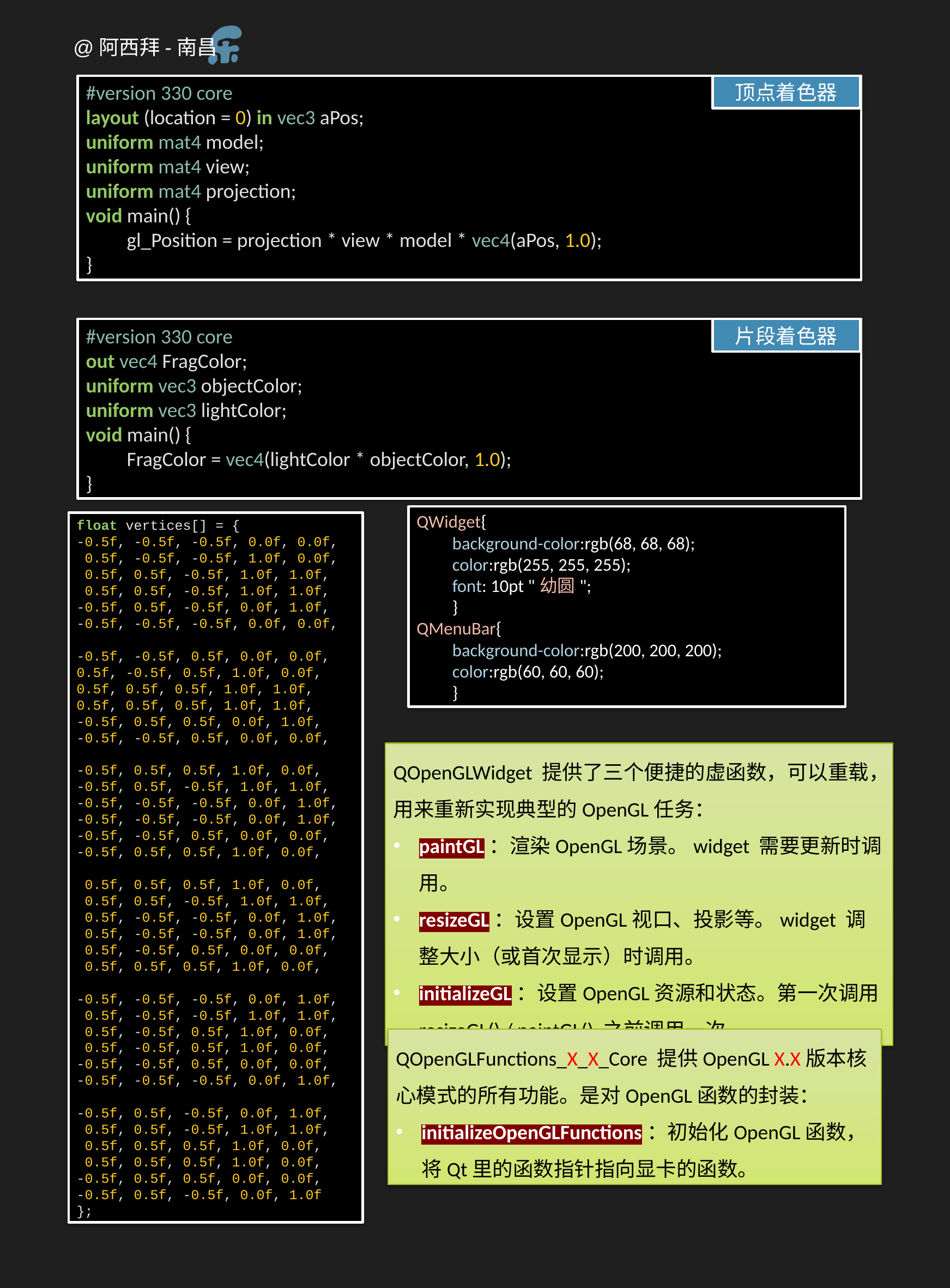

#version 330 core
layout (location = 0) in vec3 aPos;
uniform mat4 model;
uniform mat4 view;
uniform mat4 projection;
void main() {
gl_Position = projection * view * model * vec4(aPos, 1.0);
}
顶点着色器
#version 330 core
out vec4 FragColor;
uniform vec3 objectColor;
uniform vec3 lightColor;
void main() {
FragColor = vec4(lightColor * objectColor, 1.0);
}
片段着色器
QWidget{
background-color:rgb(68, 68, 68);
color:rgb(255, 255, 255);
font: 10pt "幼圆";
}
QMenuBar{
background-color:rgb(200, 200, 200);
color:rgb(60, 60, 60);
}
float vertices[] = {
-0.5f, -0.5f, -0.5f, 0.0f, 0.0f,
 0.5f, -0.5f, -0.5f, 1.0f, 0.0f,
 0.5f, 0.5f, -0.5f, 1.0f, 1.0f,
 0.5f, 0.5f, -0.5f, 1.0f, 1.0f,
-0.5f, 0.5f, -0.5f, 0.0f, 1.0f,
-0.5f, -0.5f, -0.5f, 0.0f, 0.0f,

-0.5f, -0.5f, 0.5f, 0.0f, 0.0f,
0.5f, -0.5f, 0.5f, 1.0f, 0.0f,
0.5f, 0.5f, 0.5f, 1.0f, 1.0f,
0.5f, 0.5f, 0.5f, 1.0f, 1.0f,
-0.5f, 0.5f, 0.5f, 0.0f, 1.0f,
-0.5f, -0.5f, 0.5f, 0.0f, 0.0f,

-0.5f, 0.5f, 0.5f, 1.0f, 0.0f,
-0.5f, 0.5f, -0.5f, 1.0f, 1.0f,
-0.5f, -0.5f, -0.5f, 0.0f, 1.0f,
-0.5f, -0.5f, -0.5f, 0.0f, 1.0f,
-0.5f, -0.5f, 0.5f, 0.0f, 0.0f,
-0.5f, 0.5f, 0.5f, 1.0f, 0.0f,

 0.5f, 0.5f, 0.5f, 1.0f, 0.0f,
 0.5f, 0.5f, -0.5f, 1.0f, 1.0f,
 0.5f, -0.5f, -0.5f, 0.0f, 1.0f,
 0.5f, -0.5f, -0.5f, 0.0f, 1.0f,
 0.5f, -0.5f, 0.5f, 0.0f, 0.0f,
 0.5f, 0.5f, 0.5f, 1.0f, 0.0f,

-0.5f, -0.5f, -0.5f, 0.0f, 1.0f,
 0.5f, -0.5f, -0.5f, 1.0f, 1.0f,
 0.5f, -0.5f, 0.5f, 1.0f, 0.0f,
 0.5f, -0.5f, 0.5f, 1.0f, 0.0f,
-0.5f, -0.5f, 0.5f, 0.0f, 0.0f,
-0.5f, -0.5f, -0.5f, 0.0f, 1.0f,

-0.5f, 0.5f, -0.5f, 0.0f, 1.0f,
 0.5f, 0.5f, -0.5f, 1.0f, 1.0f,
 0.5f, 0.5f, 0.5f, 1.0f, 0.0f,
 0.5f, 0.5f, 0.5f, 1.0f, 0.0f,
-0.5f, 0.5f, 0.5f, 0.0f, 0.0f,
-0.5f, 0.5f, -0.5f, 0.0f, 1.0f
};
QOpenGLWidget 提供了三个便捷的虚函数，可以重载，用来重新实现典型的OpenGL任务：
paintGL：渲染OpenGL场景。widget 需要更新时调用。
resizeGL：设置OpenGL视口、投影等。widget 调整大小（或首次显示）时调用。
initializeGL：设置OpenGL资源和状态。第一次调用 resizeGL() / paintGL() 之前调用一次。
QOpenGLFunctions_X_X_Core 提供OpenGL X.X版本核心模式的所有功能。是对OpenGL函数的封装：
initializeOpenGLFunctions：初始化OpenGL函数，将Qt里的函数指针指向显卡的函数。